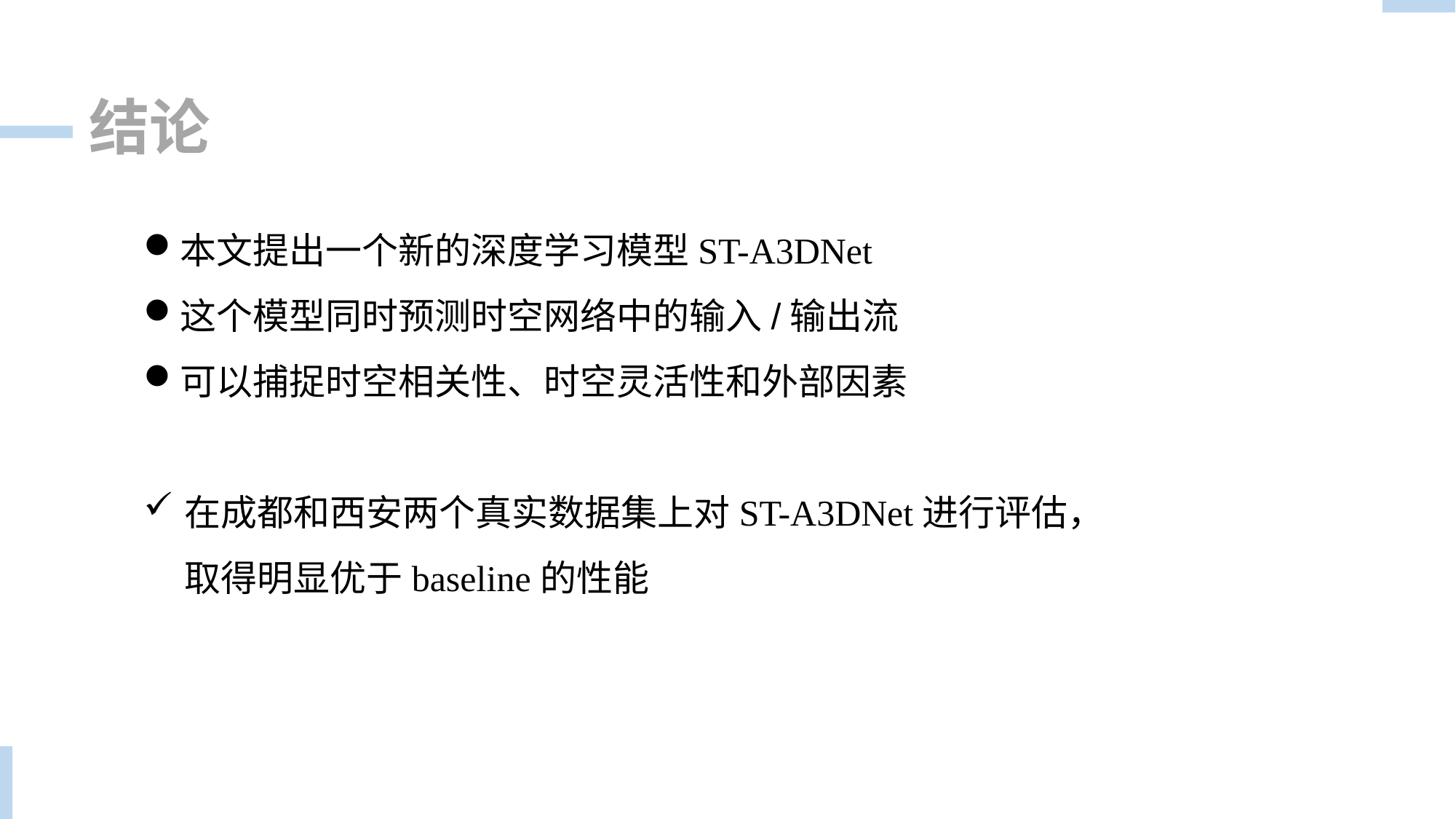

结论

本文提出一个新的深度学习模型ST-A3DNet
这个模型同时预测时空网络中的输入/输出流
可以捕捉时空相关性、时空灵活性和外部因素

在成都和西安两个真实数据集上对ST-A3DNet进行评估，取得明显优于baseline的性能